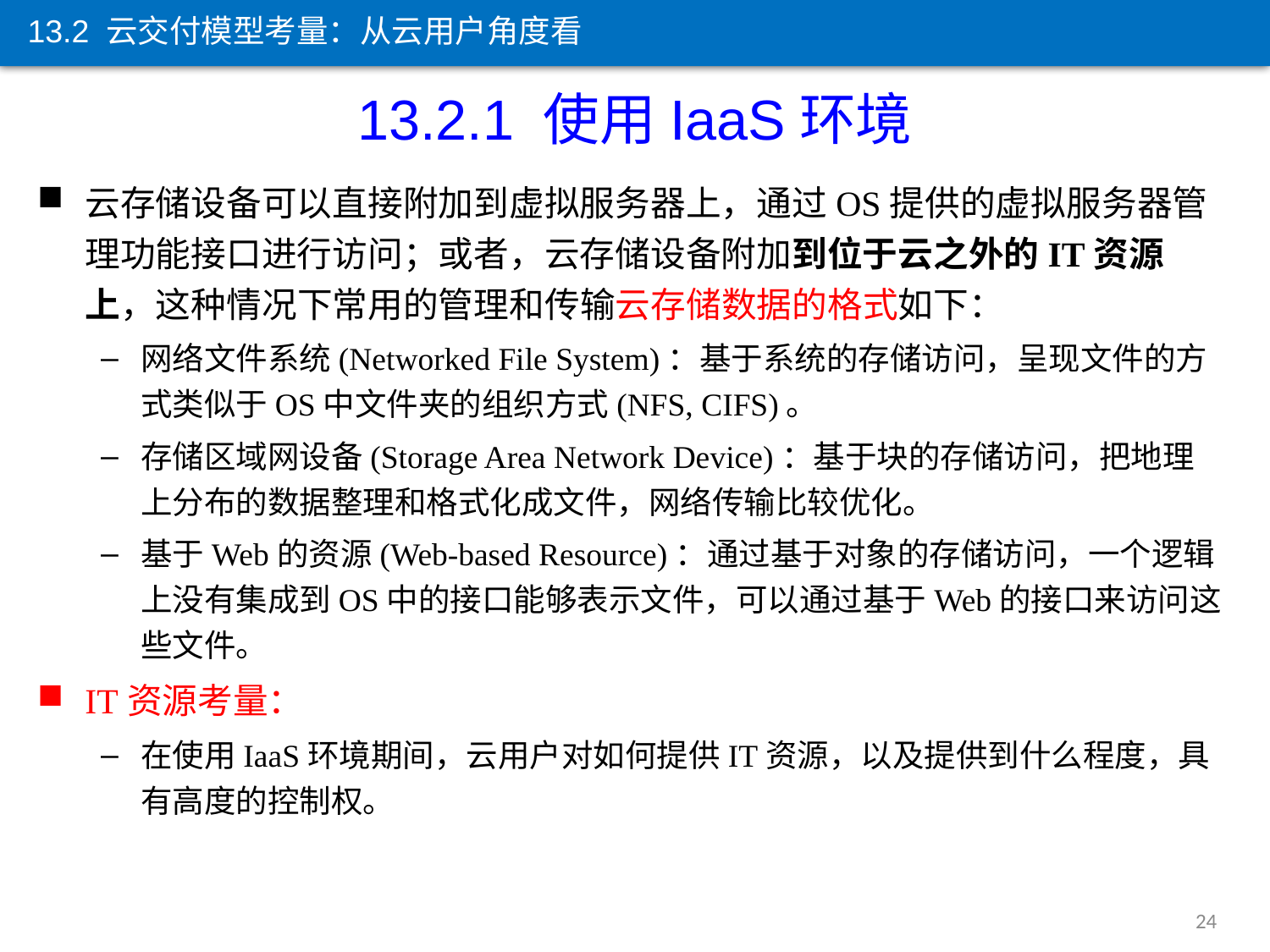

13.2 云交付模型考量：从云用户角度看
13.2.1 使用IaaS环境
云存储设备可以直接附加到虚拟服务器上，通过OS提供的虚拟服务器管理功能接口进行访问；或者，云存储设备附加到位于云之外的IT资源上，这种情况下常用的管理和传输云存储数据的格式如下：
网络文件系统(Networked File System)：基于系统的存储访问，呈现文件的方式类似于OS中文件夹的组织方式(NFS, CIFS)。
存储区域网设备(Storage Area Network Device)：基于块的存储访问，把地理上分布的数据整理和格式化成文件，网络传输比较优化。
基于Web的资源(Web-based Resource)：通过基于对象的存储访问，一个逻辑上没有集成到OS中的接口能够表示文件，可以通过基于Web的接口来访问这些文件。
IT资源考量：
在使用IaaS环境期间，云用户对如何提供IT资源，以及提供到什么程度，具有高度的控制权。
24